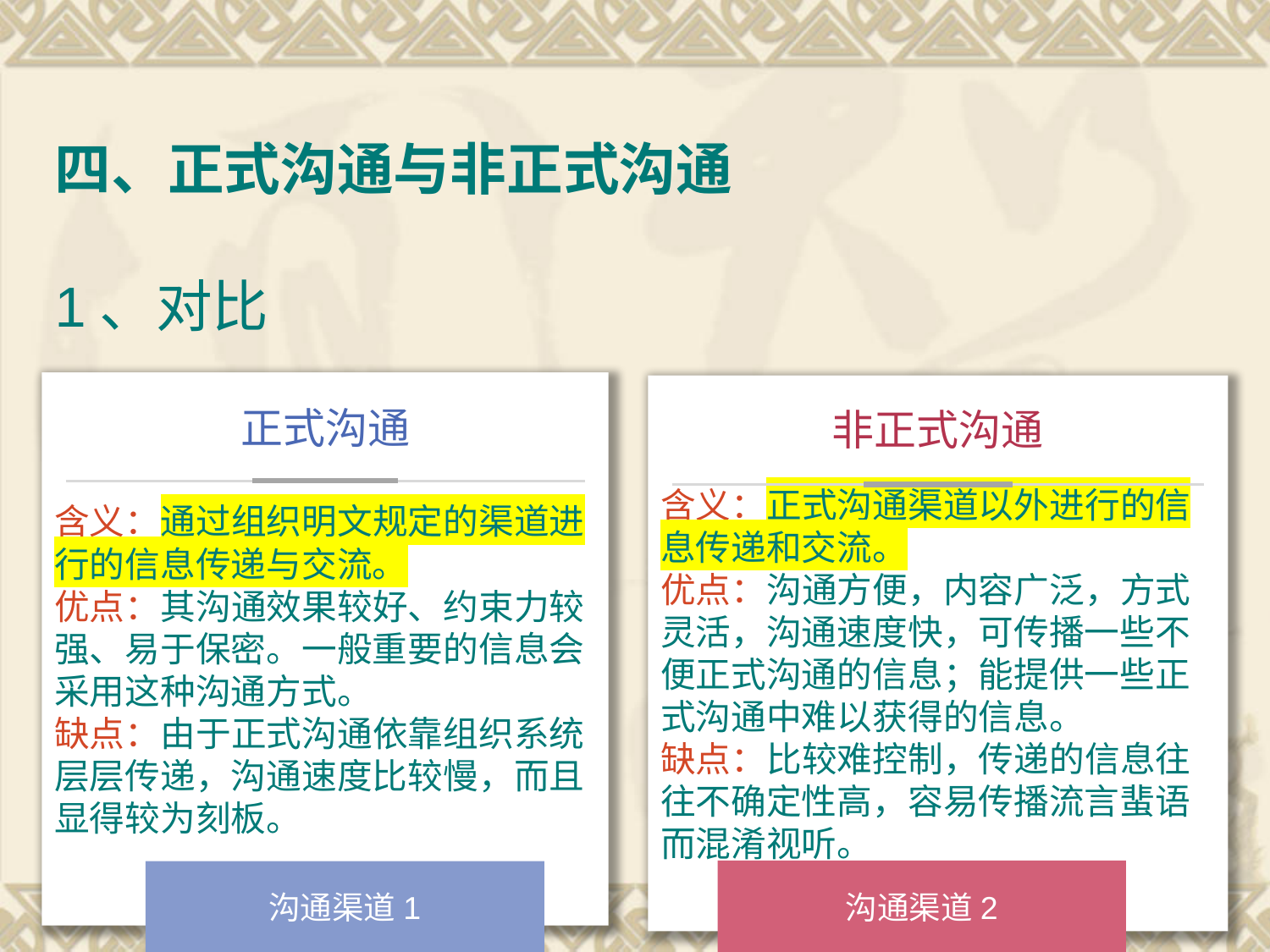

# 四、正式沟通与非正式沟通
1、对比
含义：通过组织明文规定的渠道进行的信息传递与交流。
优点：其沟通效果较好、约束力较强、易于保密。一般重要的信息会采用这种沟通方式。
缺点：由于正式沟通依靠组织系统层层传递，沟通速度比较慢，而且显得较为刻板。
正式沟通
沟通渠道1
非正式沟通
含义：正式沟通渠道以外进行的信息传递和交流。
优点：沟通方便，内容广泛，方式灵活，沟通速度快，可传播一些不便正式沟通的信息；能提供一些正式沟通中难以获得的信息。
缺点：比较难控制，传递的信息往往不确定性高，容易传播流言蜚语而混淆视听。
沟通渠道2